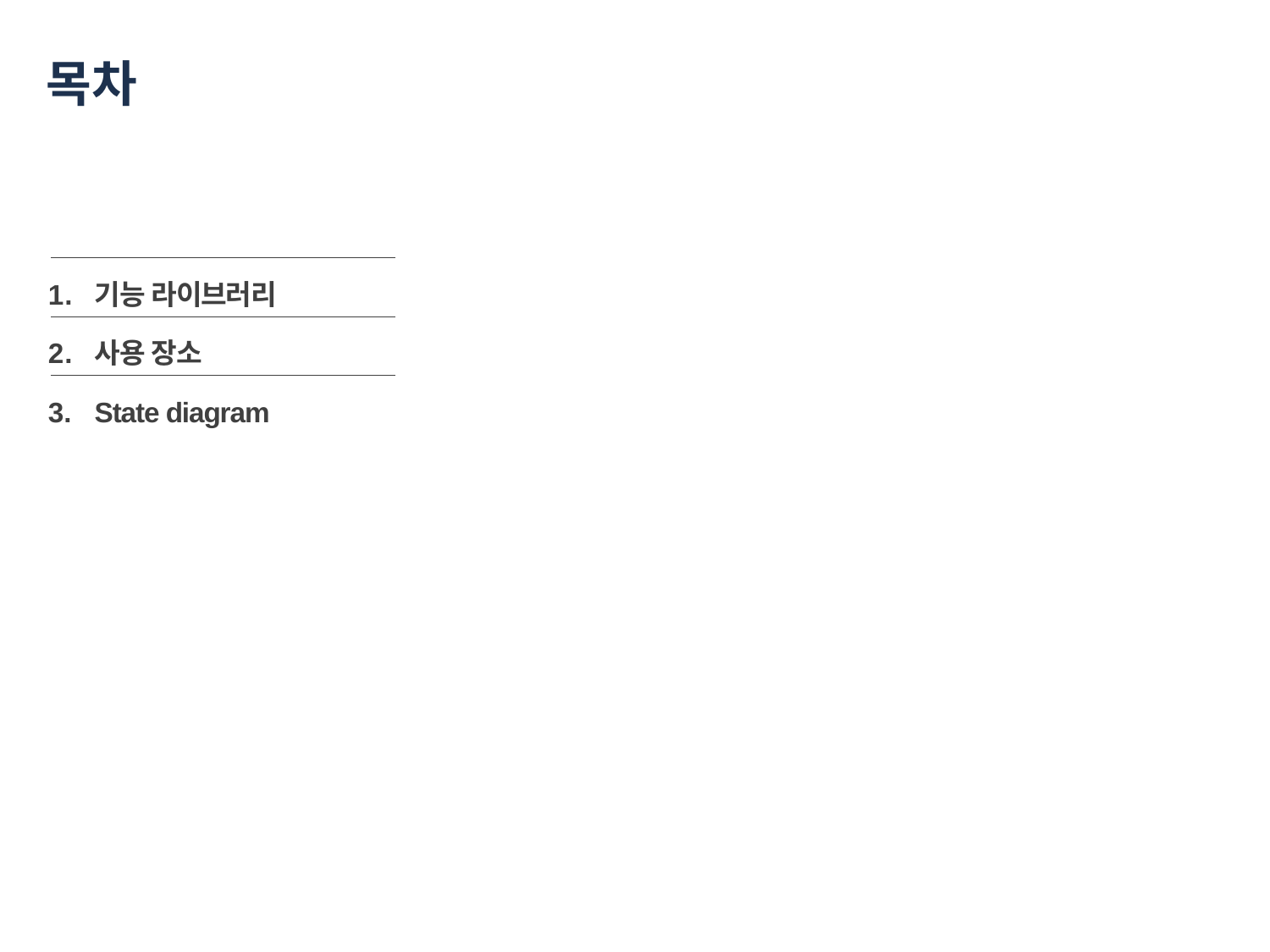

# 목차
기능 라이브러리
사용 장소
State diagram